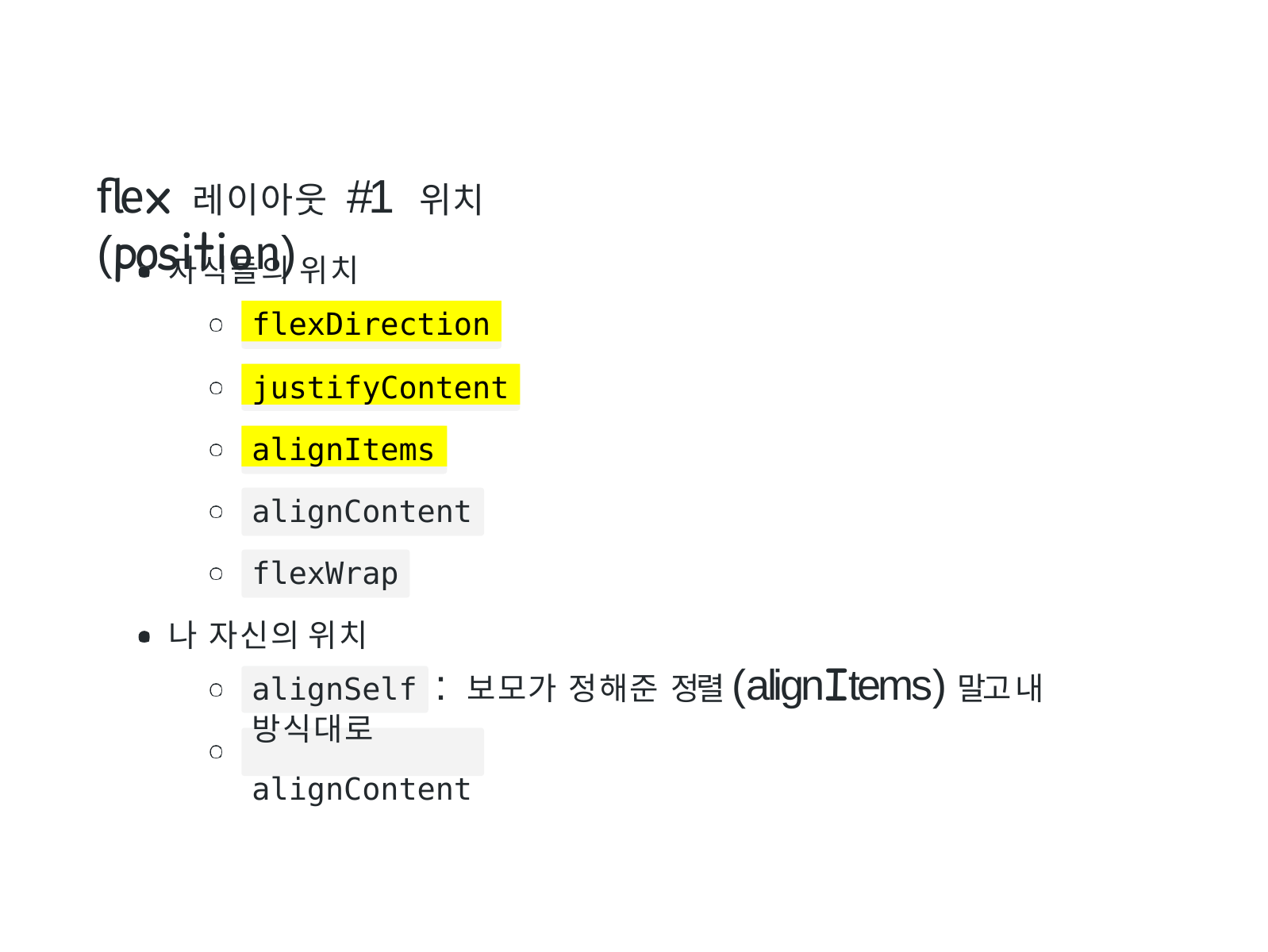

# flex 레이아웃 #1 위치(position)
자식들의 위치

flexDirection

justifyContent

alignItems

alignContent
flexWrap
나 자신의 위치
alignSelf : 보모가 정해준 정렬(alignItems)말고 내 방식대로
alignContent